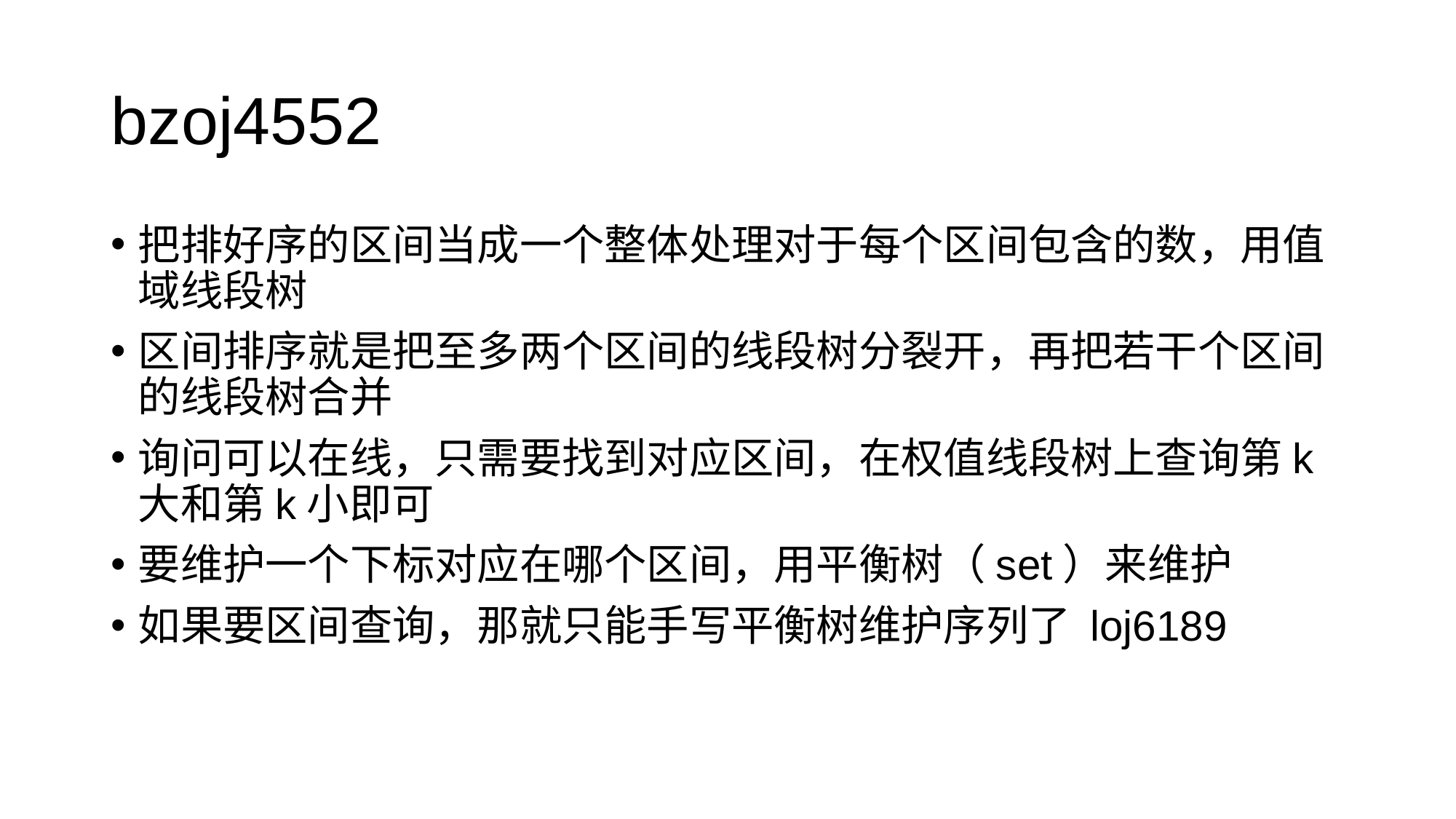

# bzoj4552
把排好序的区间当成一个整体处理对于每个区间包含的数，用值域线段树
区间排序就是把至多两个区间的线段树分裂开，再把若干个区间的线段树合并
询问可以在线，只需要找到对应区间，在权值线段树上查询第k大和第k小即可
要维护一个下标对应在哪个区间，用平衡树（set）来维护
如果要区间查询，那就只能手写平衡树维护序列了 loj6189